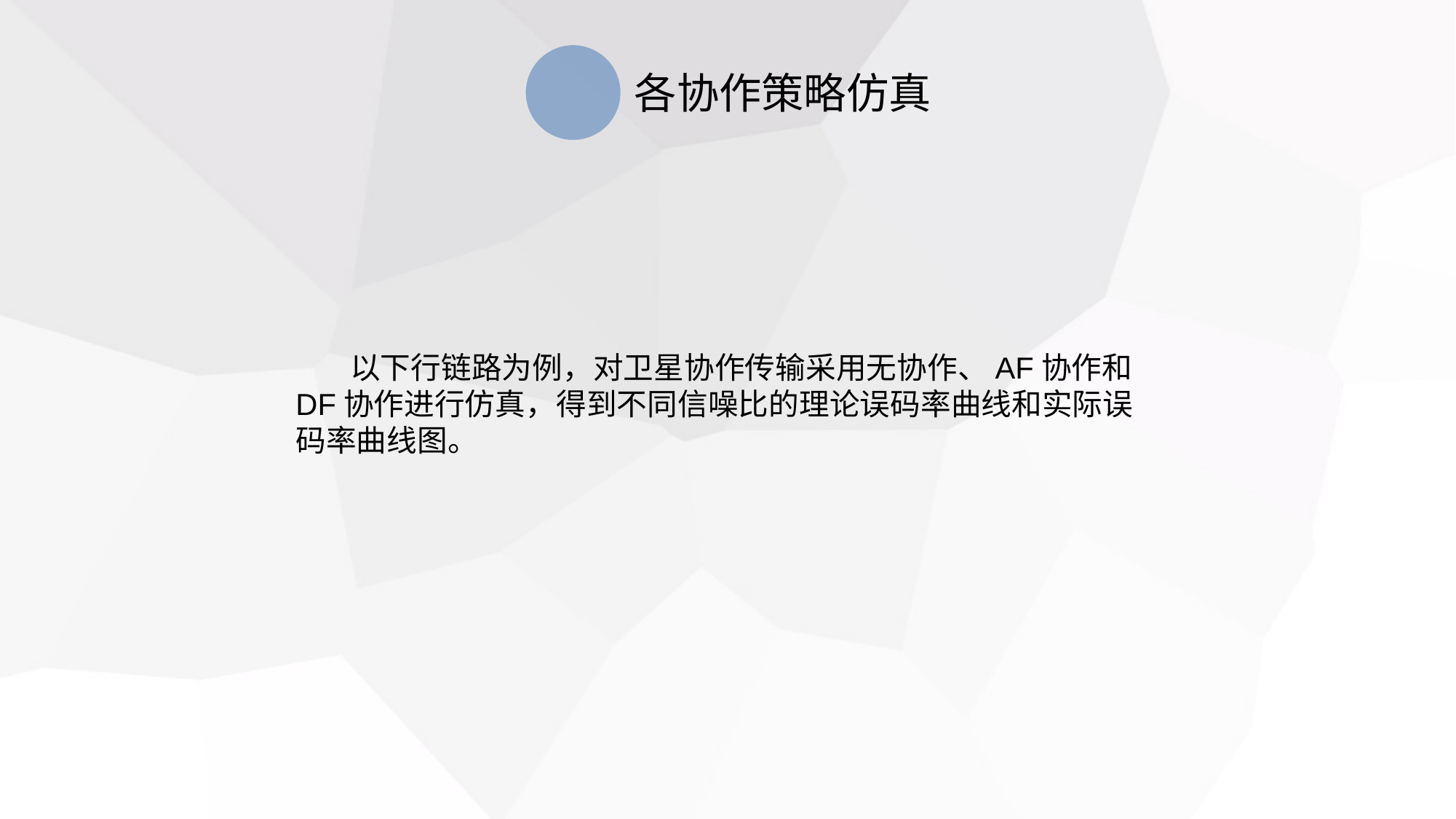

各协作策略仿真
       以下行链路为例，对卫星协作传输采用无协作、AF协作和DF协作进行仿真，得到不同信噪比的理论误码率曲线和实际误码率曲线图。